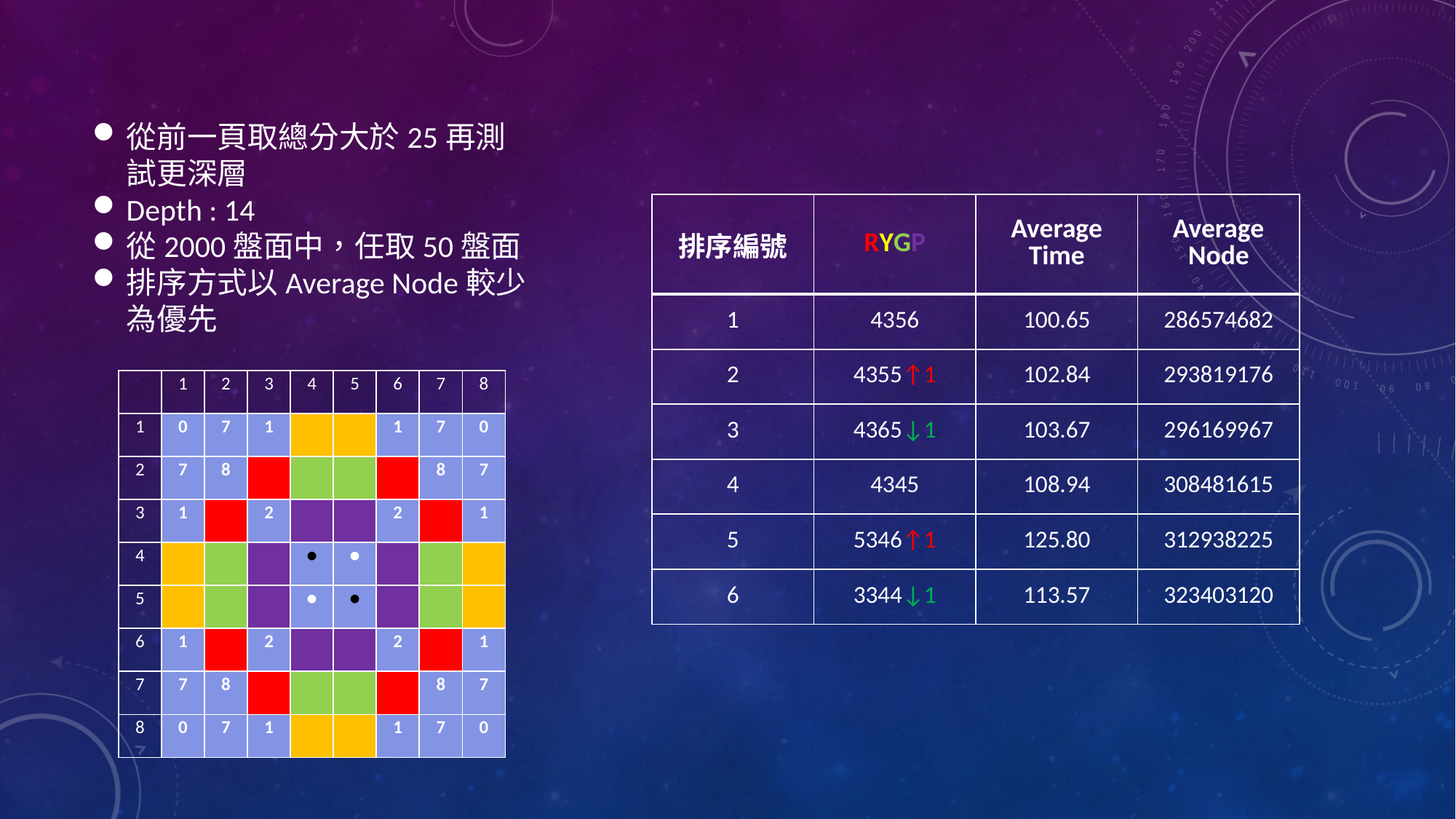

從前一頁取總分大於25再測試更深層
Depth : 14
從2000盤面中，任取50盤面
排序方式以Average Node較少為優先
| 排序編號 | RYGP | Average Time | Average Node |
| --- | --- | --- | --- |
| 1 | 4356 | 100.65 | 286574682 |
| 2 | 4355↑1 | 102.84 | 293819176 |
| 3 | 4365↓1 | 103.67 | 296169967 |
| 4 | 4345 | 108.94 | 308481615 |
| 5 | 5346↑1 | 125.80 | 312938225 |
| 6 | 3344↓1 | 113.57 | 323403120 |
|  | 1 | 2 | 3 | 4 | 5 | 6 | 7 | 8 |
| --- | --- | --- | --- | --- | --- | --- | --- | --- |
| 1 | 0 | 7 | 1 |  |  | 1 | 7 | 0 |
| 2 | 7 | 8 |  |  |  |  | 8 | 7 |
| 3 | 1 |  | 2 |  |  | 2 |  | 1 |
| 4 |  |  |  | ● | ● |  |  |  |
| 5 |  |  |  | ● | ● |  |  |  |
| 6 | 1 |  | 2 |  |  | 2 |  | 1 |
| 7 | 7 | 8 |  |  |  |  | 8 | 7 |
| 8 | 0 | 7 | 1 |  |  | 1 | 7 | 0 |